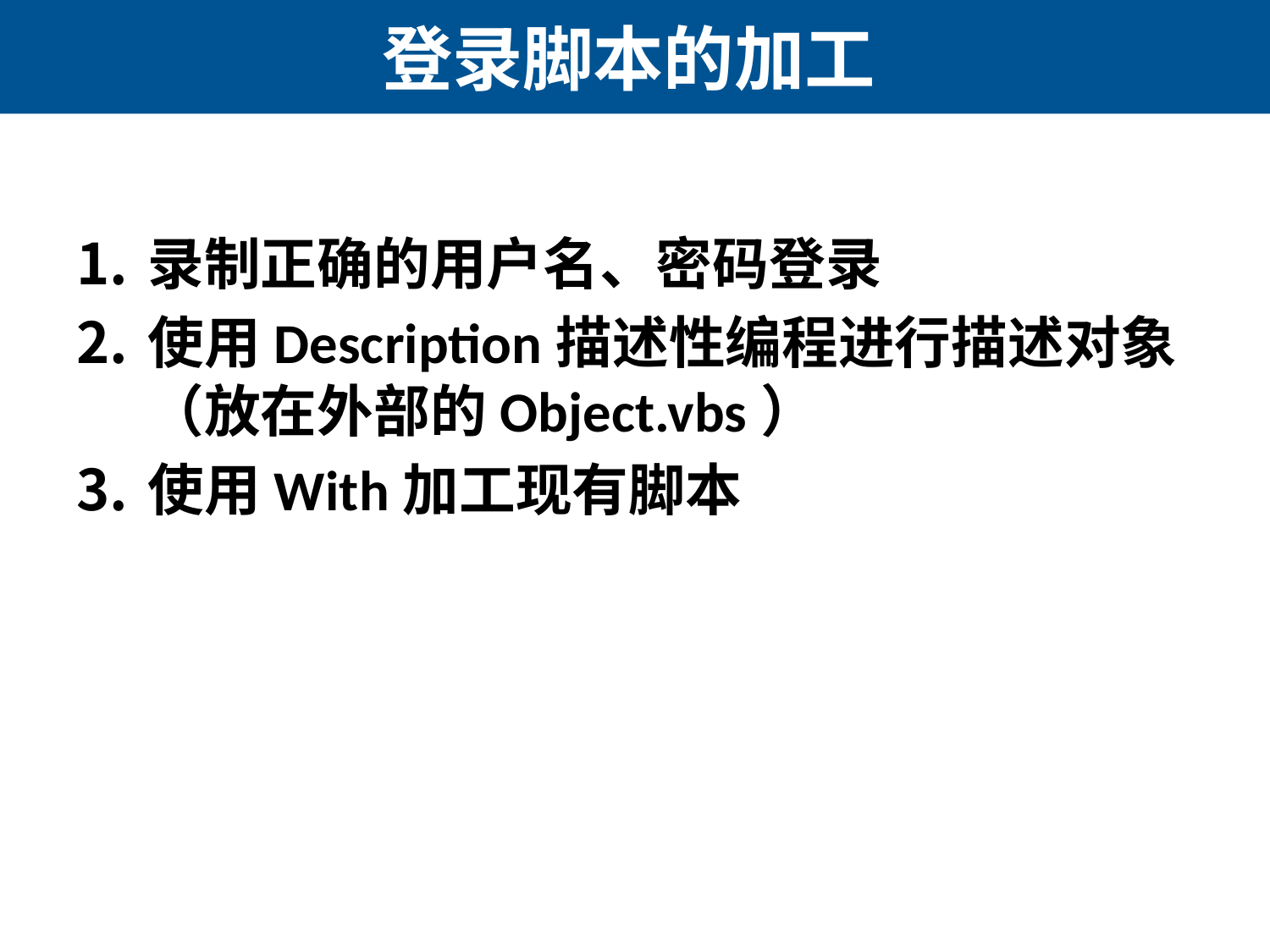

# 登录脚本的加工
录制正确的用户名、密码登录
使用Description描述性编程进行描述对象（放在外部的Object.vbs）
使用With加工现有脚本